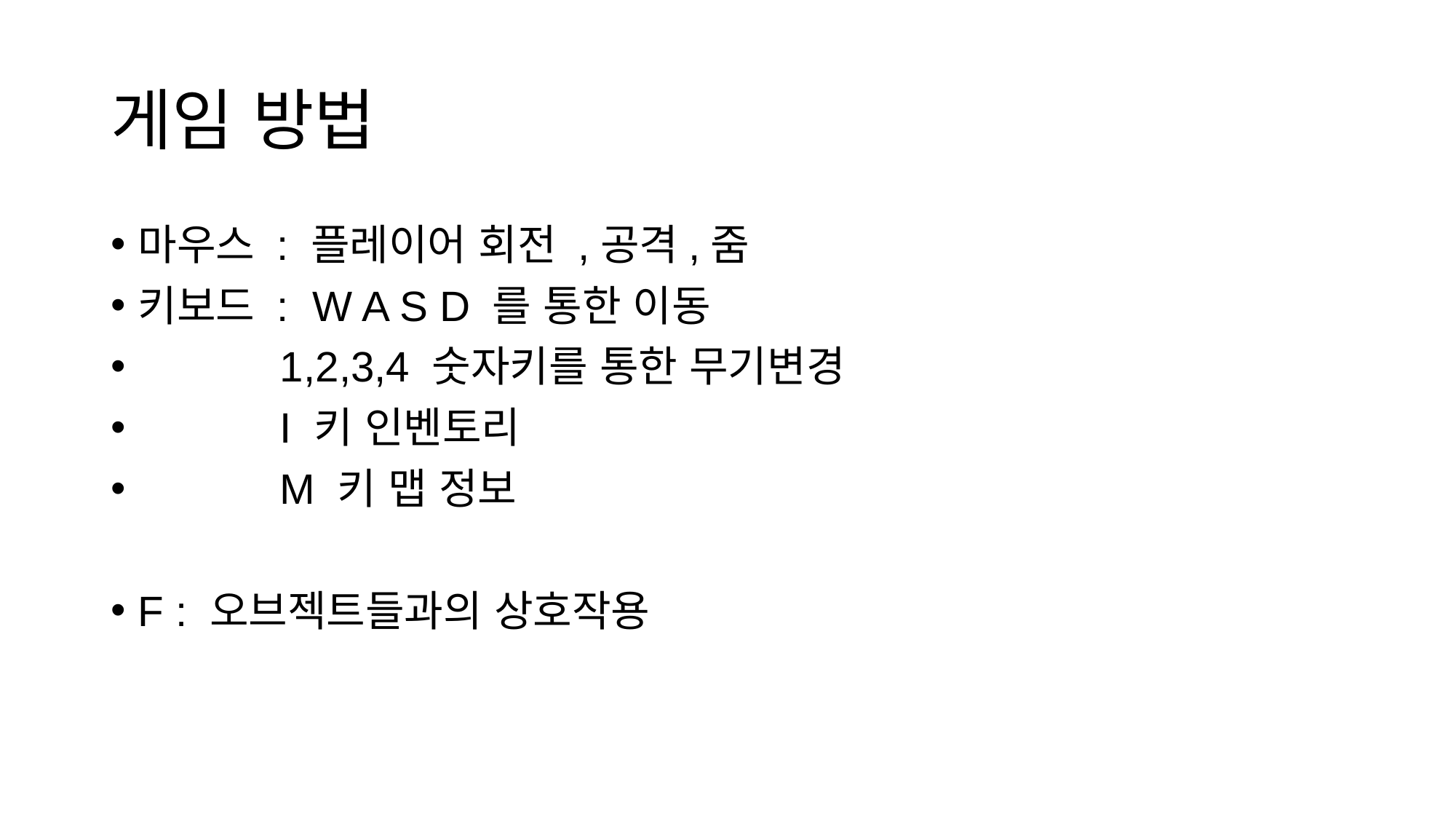

# 게임 방법
마우스 : 플레이어 회전 ,공격,줌
키보드 :  W A S D 를 통한 이동
            1,2,3,4 숫자키를 통한 무기변경
            I 키 인벤토리
            M 키 맵 정보

F : 오브젝트들과의 상호작용